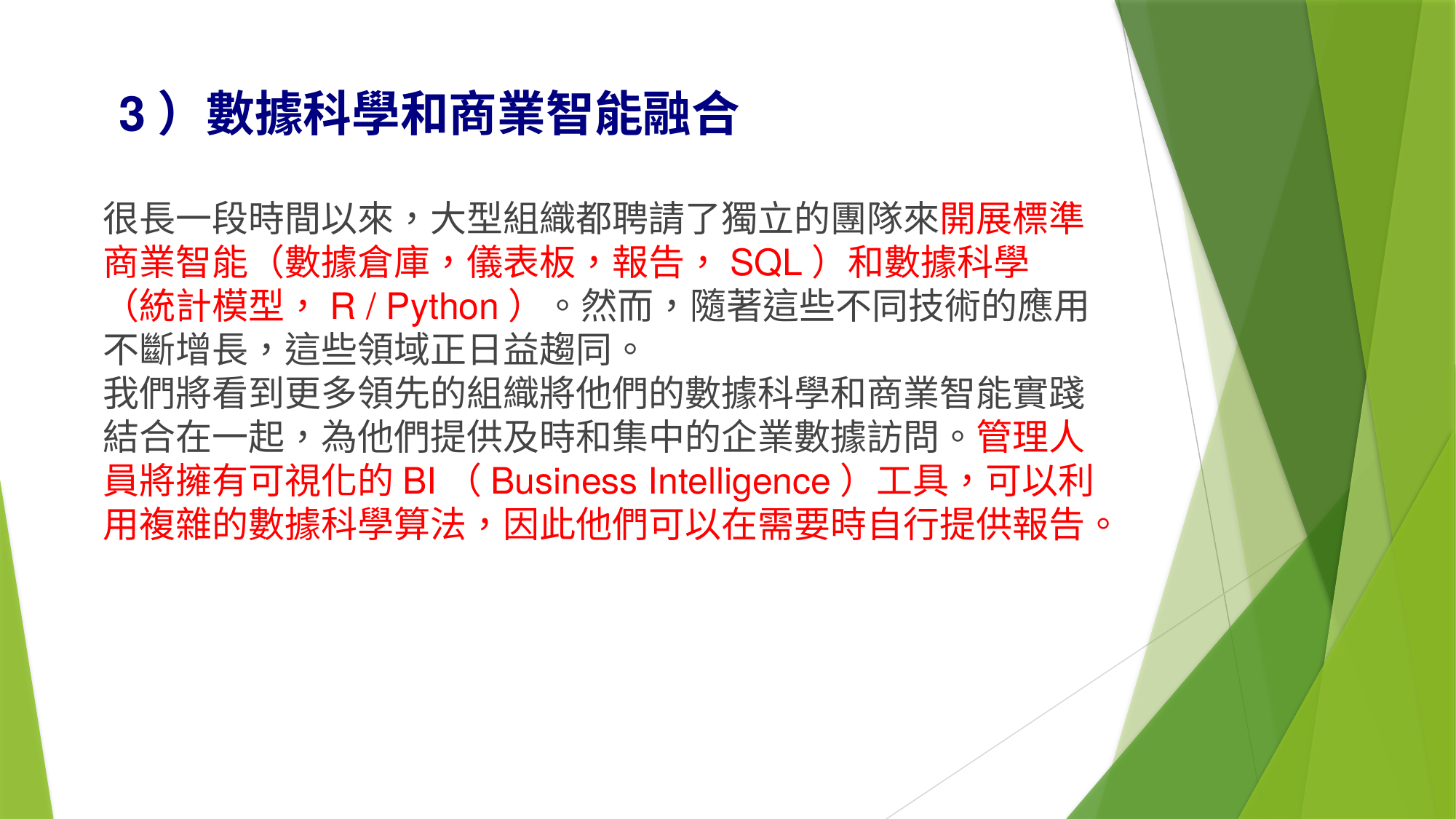

3）數據科學和商業智能融合
很長一段時間以來，大型組織都聘請了獨立的團隊來開展標準商業智能（數據倉庫，儀表板，報告，SQL）和數據科學（統計模型，R / Python）。然而，隨著這些不同技術的應用不斷增長，這些領域正日益趨同。
我們將看到更多領先的組織將他們的數據科學和商業智能實踐結合在一起，為他們提供及時和集中的企業數據訪問。管理人員將擁有可視化的BI（Business Intelligence）工具，可以利用複雜的數據科學算法，因此他們可以在需要時自行提供報告。